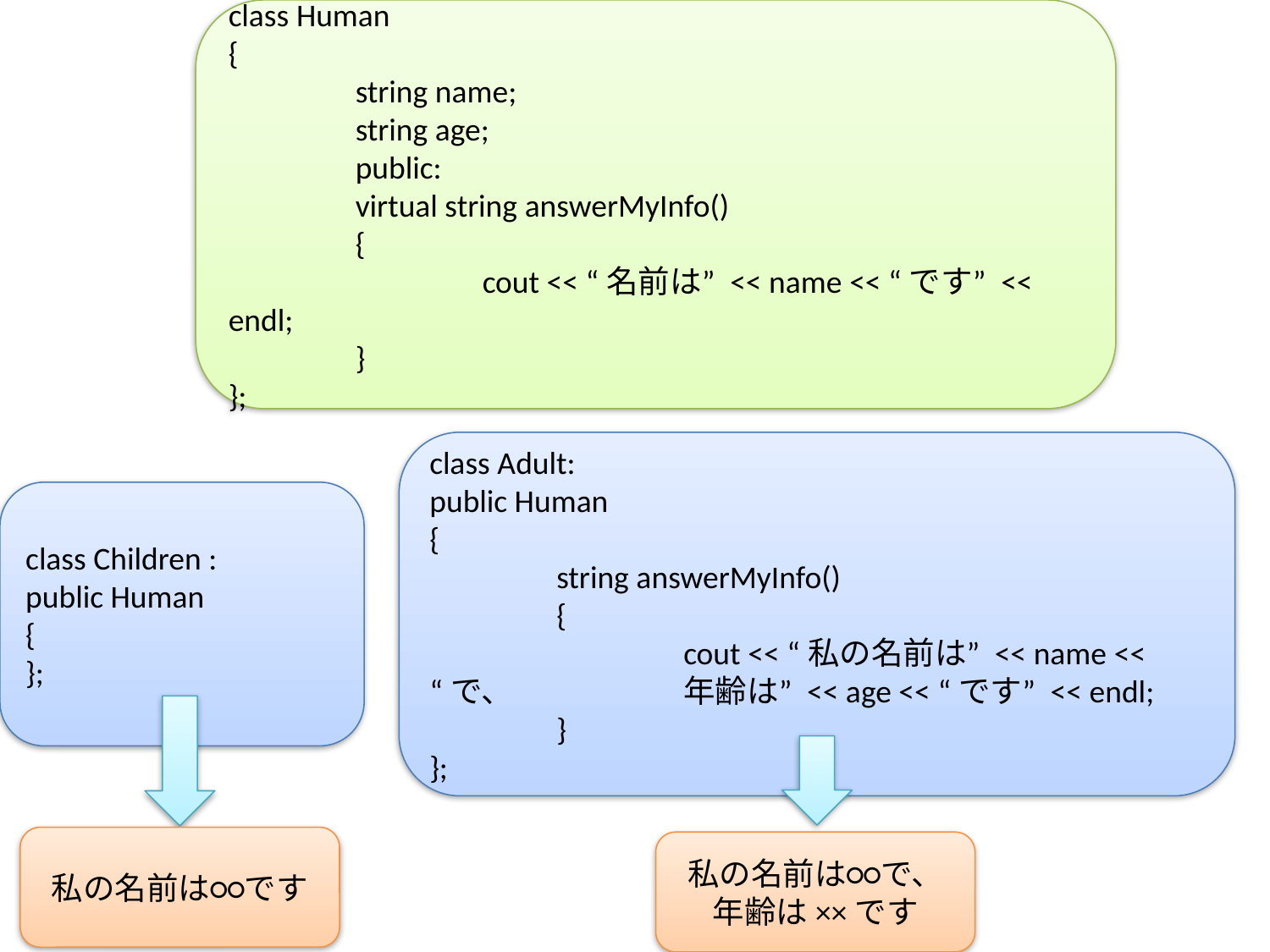

class Human
{
	string name;
	string age;
	public:
	virtual string answerMyInfo()
	{
		cout << “名前は” << name << “です” << endl;
	}
};
class Adult:
public Human
{
	string answerMyInfo()
	{
		cout << “私の名前は” << name << “で、		年齢は” << age << “です” << endl;
	}
};
class Children :
public Human
{
};

私の名前は○○です
私の名前は○○で、年齢は××です